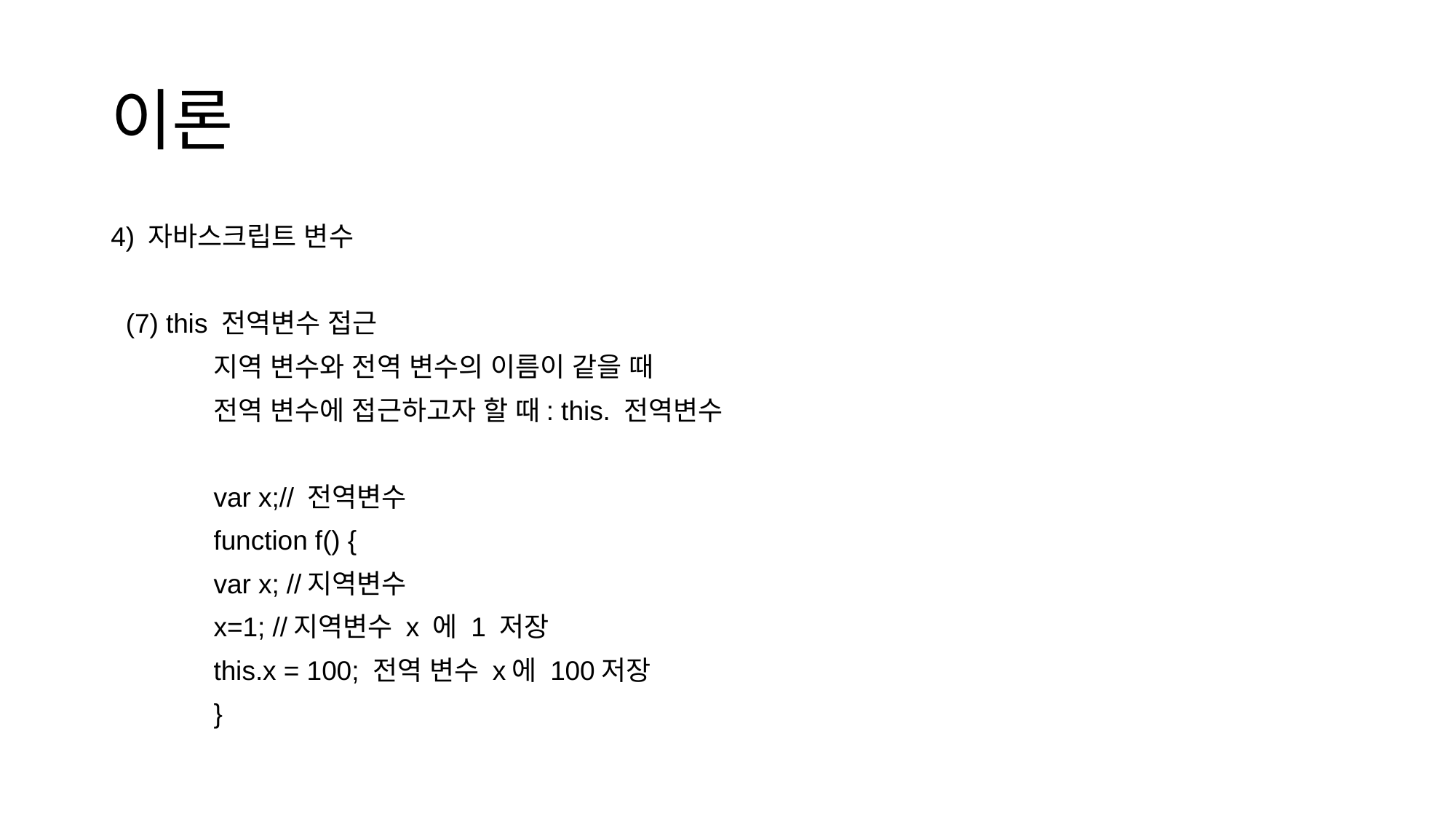

# 이론
4) 자바스크립트 변수

  (7) this 전역변수 접근
     	지역 변수와 전역 변수의 이름이 같을 때
 	전역 변수에 접근하고자 할 때: this. 전역변수

	var x;// 전역변수
	function f() {
 	var x; //지역변수
 	x=1; //지역변수 x 에 1 저장
 	this.x = 100; 전역 변수 x에 100저장
	}